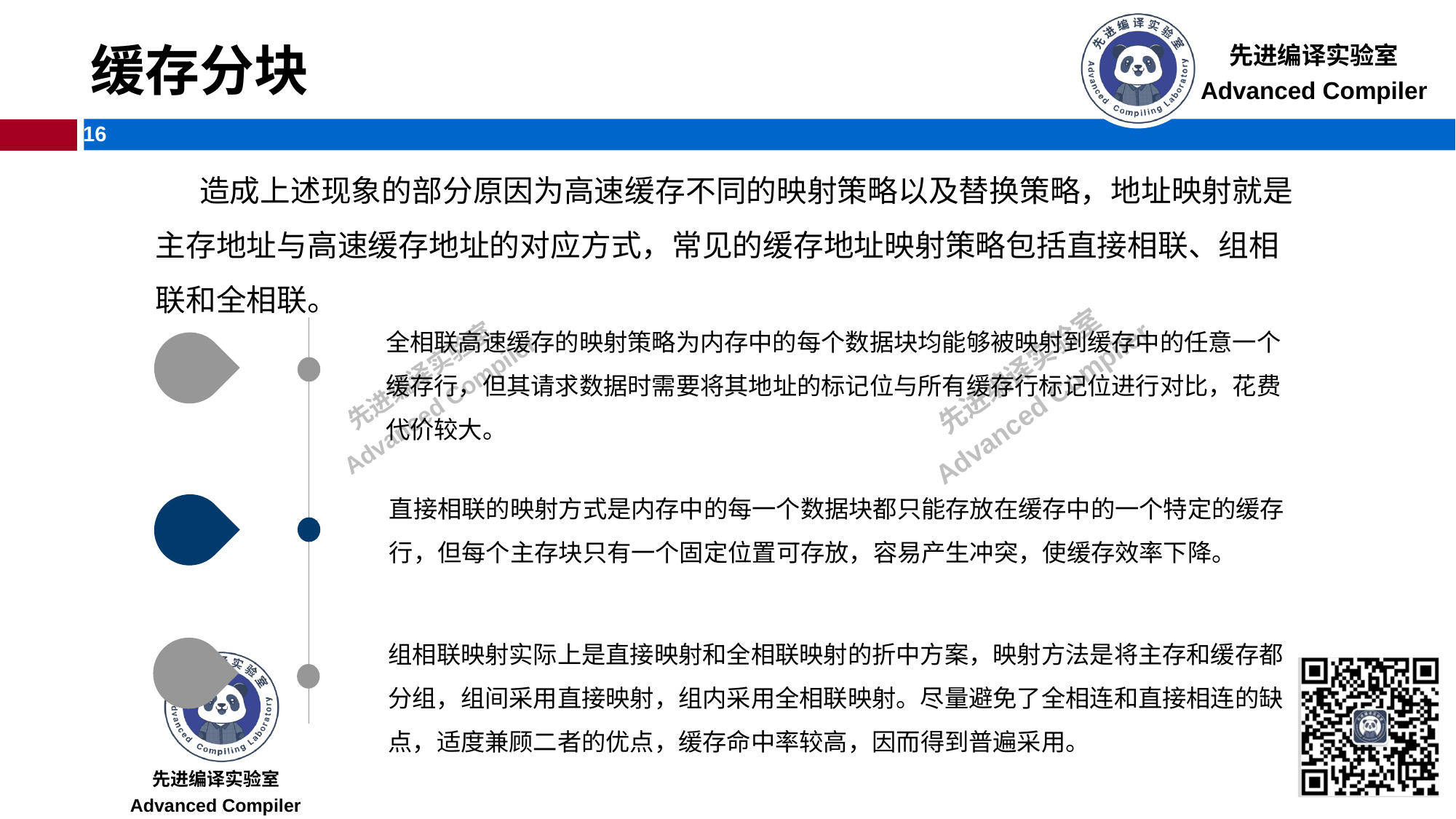

# 缓存分块
       造成上述现象的部分原因为高速缓存不同的映射策略以及替换策略，地址映射就是主存地址与高速缓存地址的对应方式，常见的缓存地址映射策略包括直接相联、组相联和全相联。
全相联高速缓存的映射策略为内存中的每个数据块均能够被映射到缓存中的任意一个缓存行，但其请求数据时需要将其地址的标记位与所有缓存行标记位进行对比，花费代价较大。

直接相联的映射方式是内存中的每一个数据块都只能存放在缓存中的一个特定的缓存行，但每个主存块只有一个固定位置可存放，容易产生冲突，使缓存效率下降。

组相联映射实际上是直接映射和全相联映射的折中方案，映射方法是将主存和缓存都分组，组间采用直接映射，组内采用全相联映射。尽量避免了全相连和直接相连的缺点，适度兼顾二者的优点，缓存命中率较高，因而得到普遍采用。